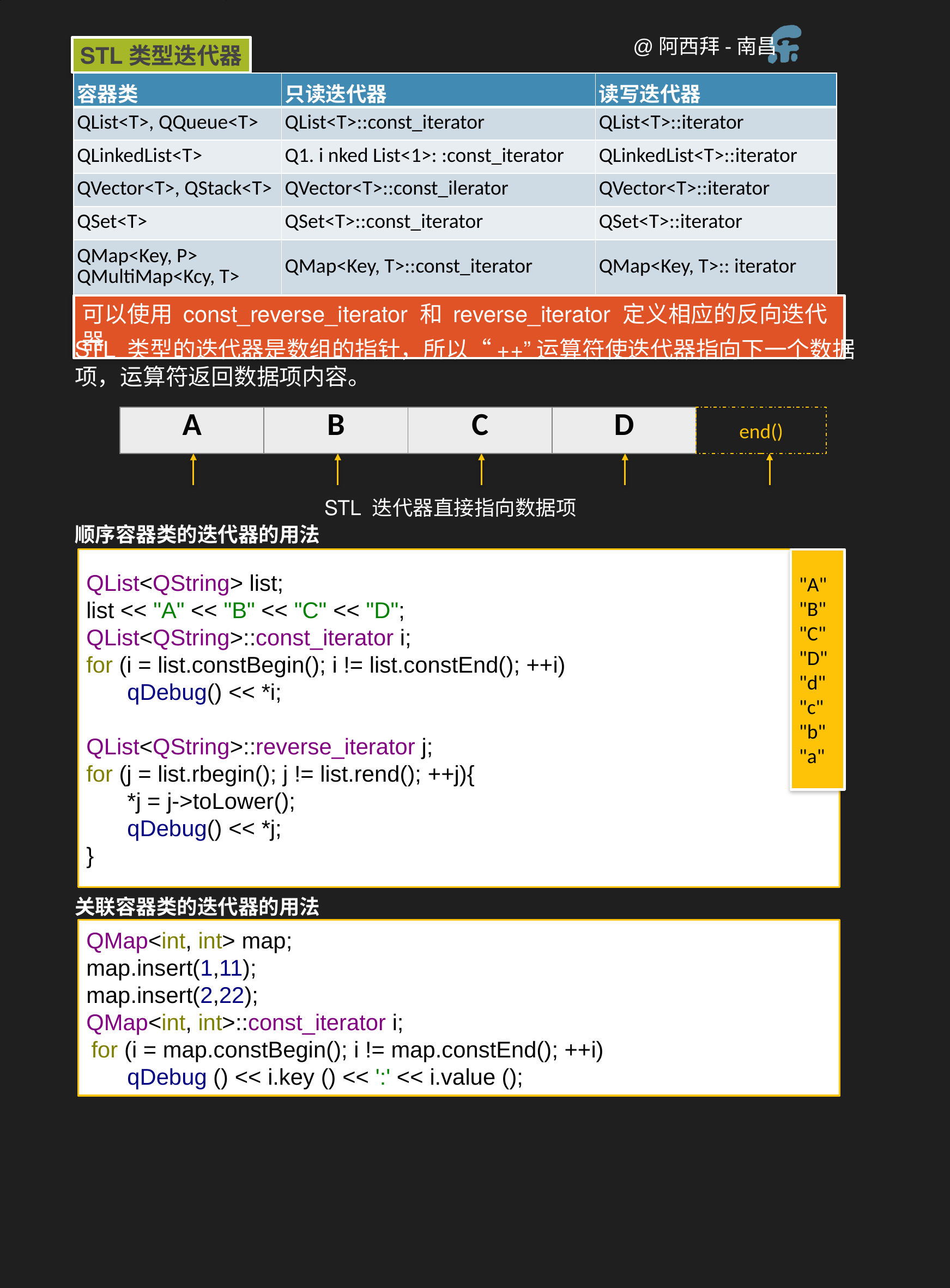

STL类型迭代器
| 容器类 | 只读迭代器 | 读写迭代器 |
| --- | --- | --- |
| QList<T>, QQueue<T> | QList<T>::const\_iterator | QList<T>::iterator |
| QLinkedList<T> | Q1. i nked List<1>: :const\_iterator | QLinkedList<T>::iterator |
| QVector<T>, QStack<T> | QVector<T>::const\_ilerator | QVector<T>::iterator |
| QSet<T> | QSet<T>::const\_iterator | QSet<T>::iterator |
| QMap<Key, P> QMultiMap<Kcy, T> | QMap<Key, T>::const\_iterator | QMap<Key, T>:: iterator |
可以使用 const_reverse_iterator 和 reverse_iterator 定义相应的反向迭代器
STL 类型的迭代器是数组的指针，所以“++”运算符使迭代器指向下一个数据项，运算符返回数据项内容。
| A | B | C | D |
| --- | --- | --- | --- |
end()
STL 迭代器直接指向数据项
顺序容器类的迭代器的用法
QList<QString> list;
list << "A" << "B" << "C" << "D";
QList<QString>::const_iterator i;
for (i = list.constBegin(); i != list.constEnd(); ++i)
qDebug() << *i;

QList<QString>::reverse_iterator j;
for (j = list.rbegin(); j != list.rend(); ++j){
*j = j->toLower();
qDebug() << *j;
}
"A"
"B"
"C"
"D"
"d"
"c"
"b"
"a"
关联容器类的迭代器的用法
QMap<int, int> map;
map.insert(1,11);
map.insert(2,22);
QMap<int, int>::const_iterator i;
 for (i = map.constBegin(); i != map.constEnd(); ++i)
qDebug () << i.key () << ':' << i.value ();